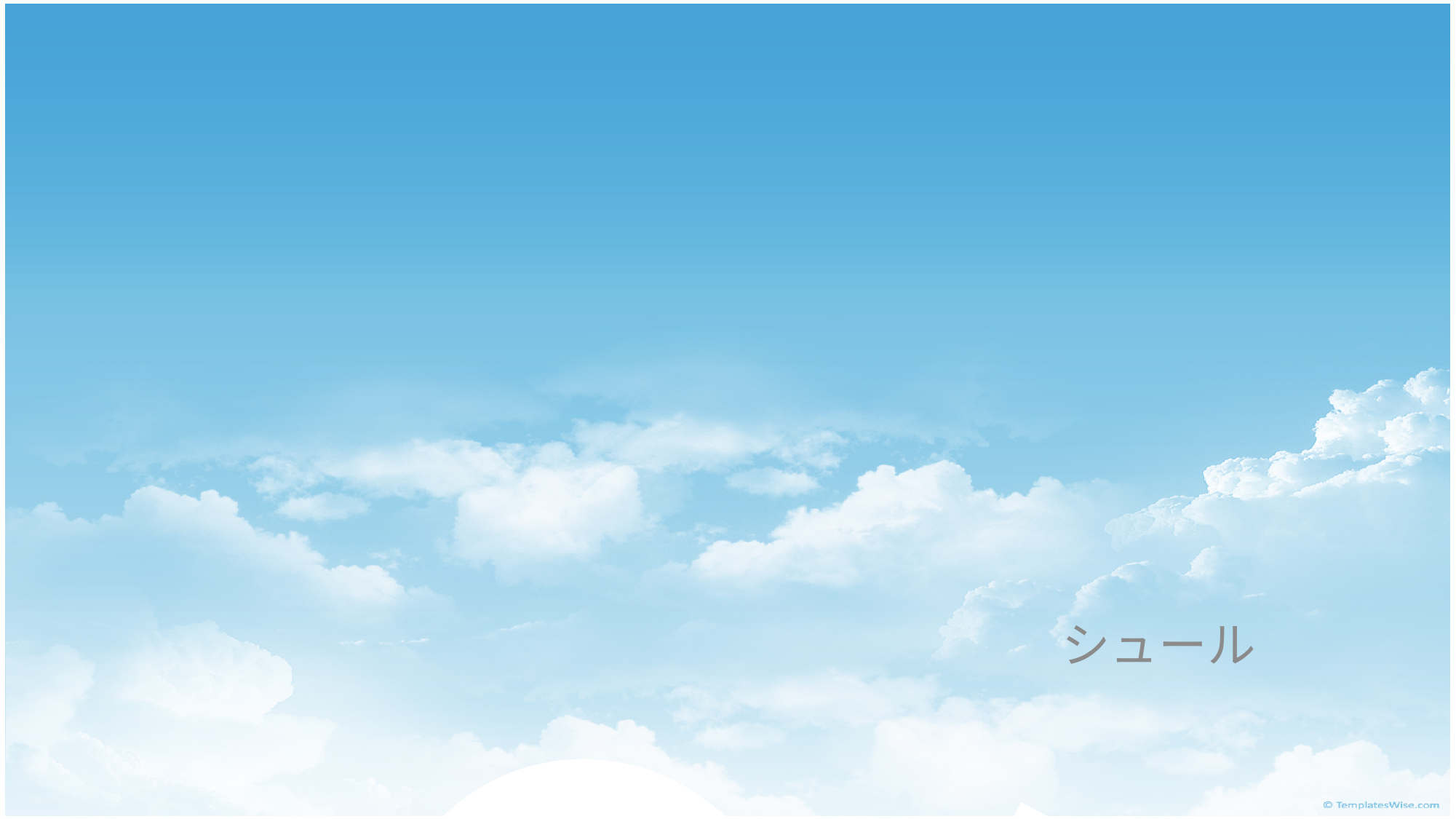

# Ruby × VScode ～ Ruby東海 ～
シュール